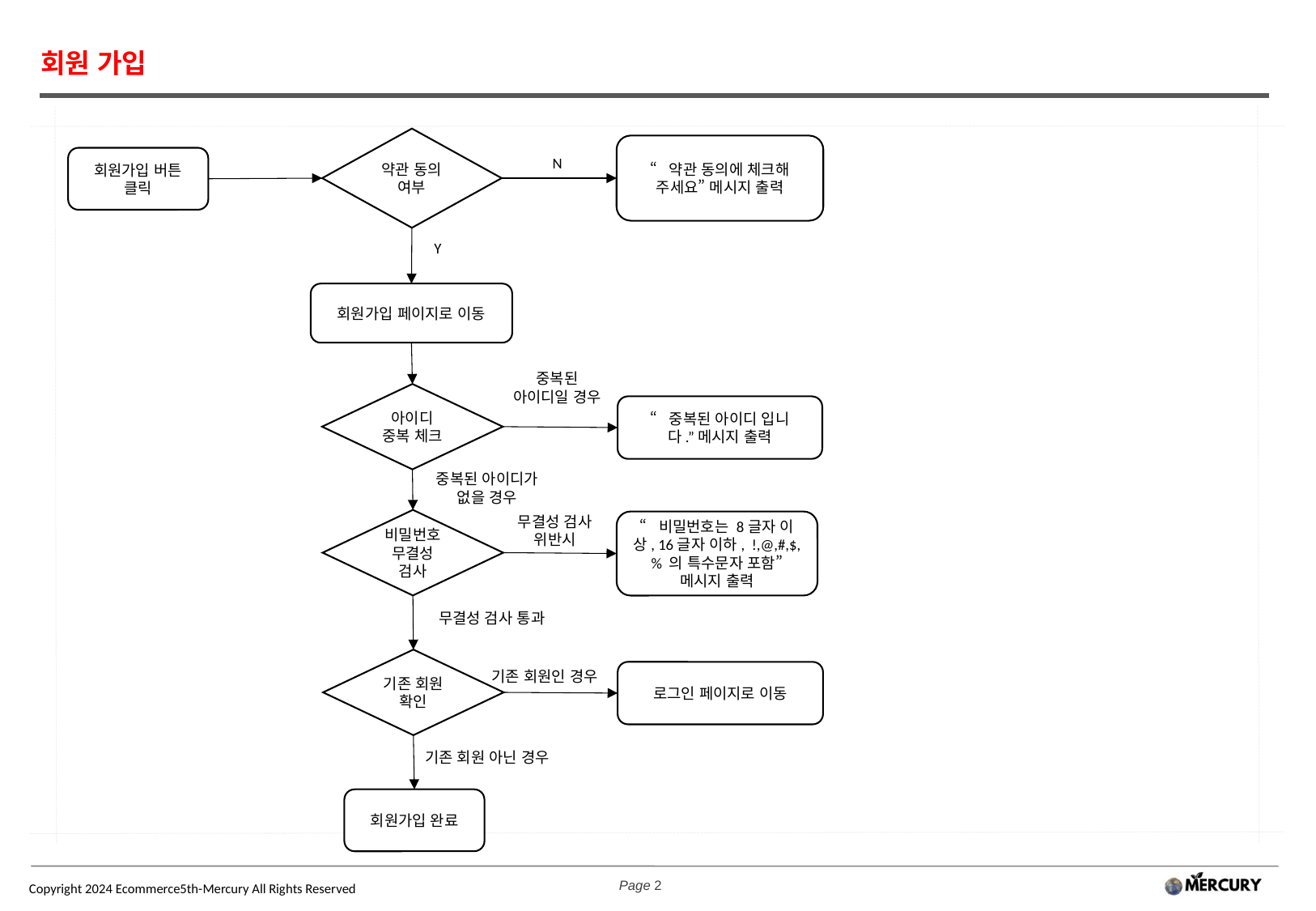

회원 가입
약관 동의 여부
“약관 동의에 체크해 주세요” 메시지 출력
회원가입 버튼 클릭
N
Y
회원가입 페이지로 이동
중복된 아이디일 경우
아이디 중복 체크
“중복된 아이디 입니다.”메시지 출력
중복된 아이디가 없을 경우
무결성 검사 위반시
비밀번호 무결성 검사
“비밀번호는 8글자 이상, 16글자 이하,  !,@,#,$,% 의 특수문자 포함”메시지 출력
무결성 검사 통과
기존 회원 확인
기존 회원인 경우
로그인 페이지로 이동
기존 회원 아닌 경우
회원가입 완료